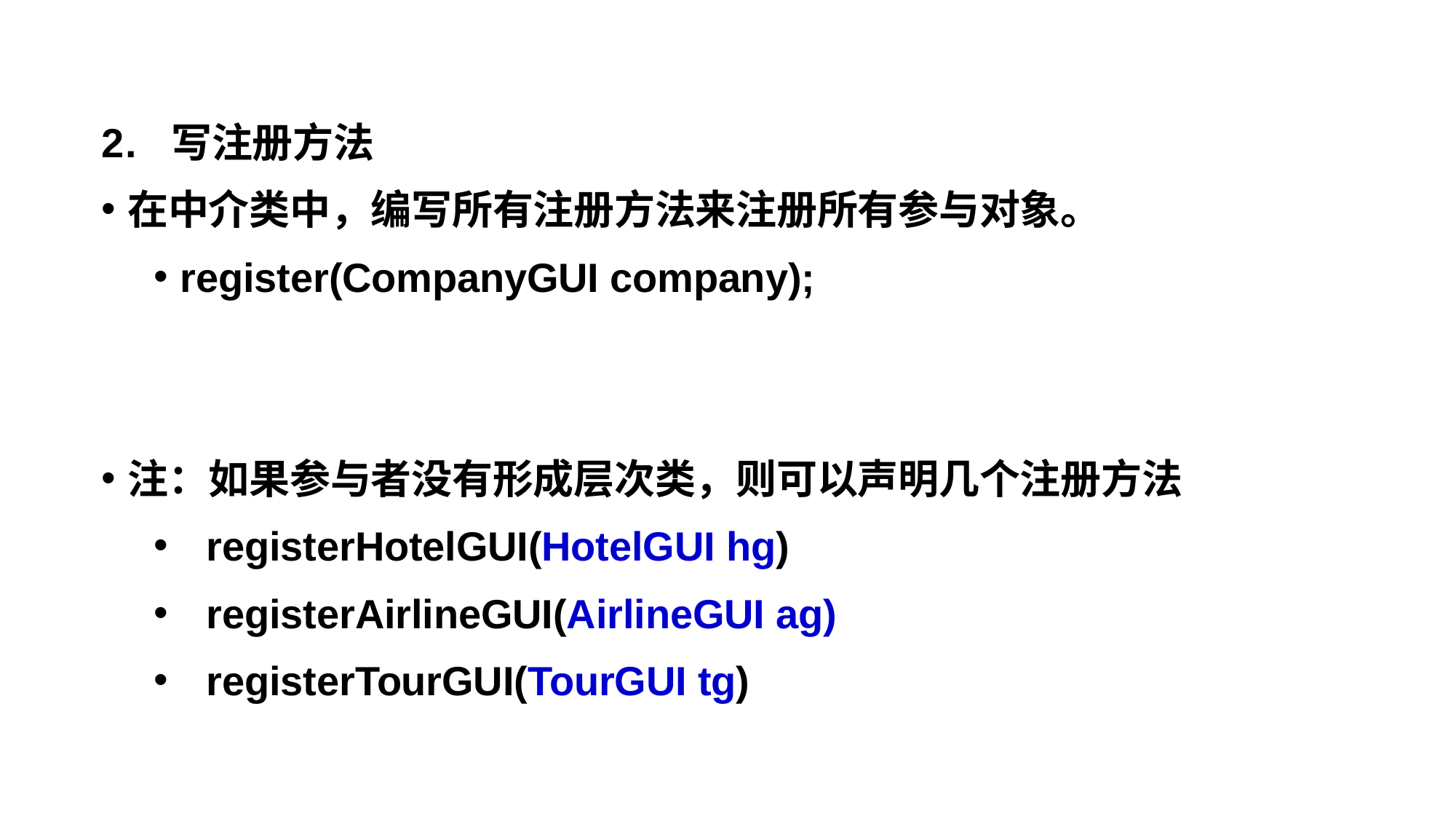

写注册方法
在中介类中，编写所有注册方法来注册所有参与对象。
register(CompanyGUI company);

注：如果参与者没有形成层次类，则可以声明几个注册方法
registerHotelGUI(HotelGUI hg)
registerAirlineGUI(AirlineGUI ag)
registerTourGUI(TourGUI tg)